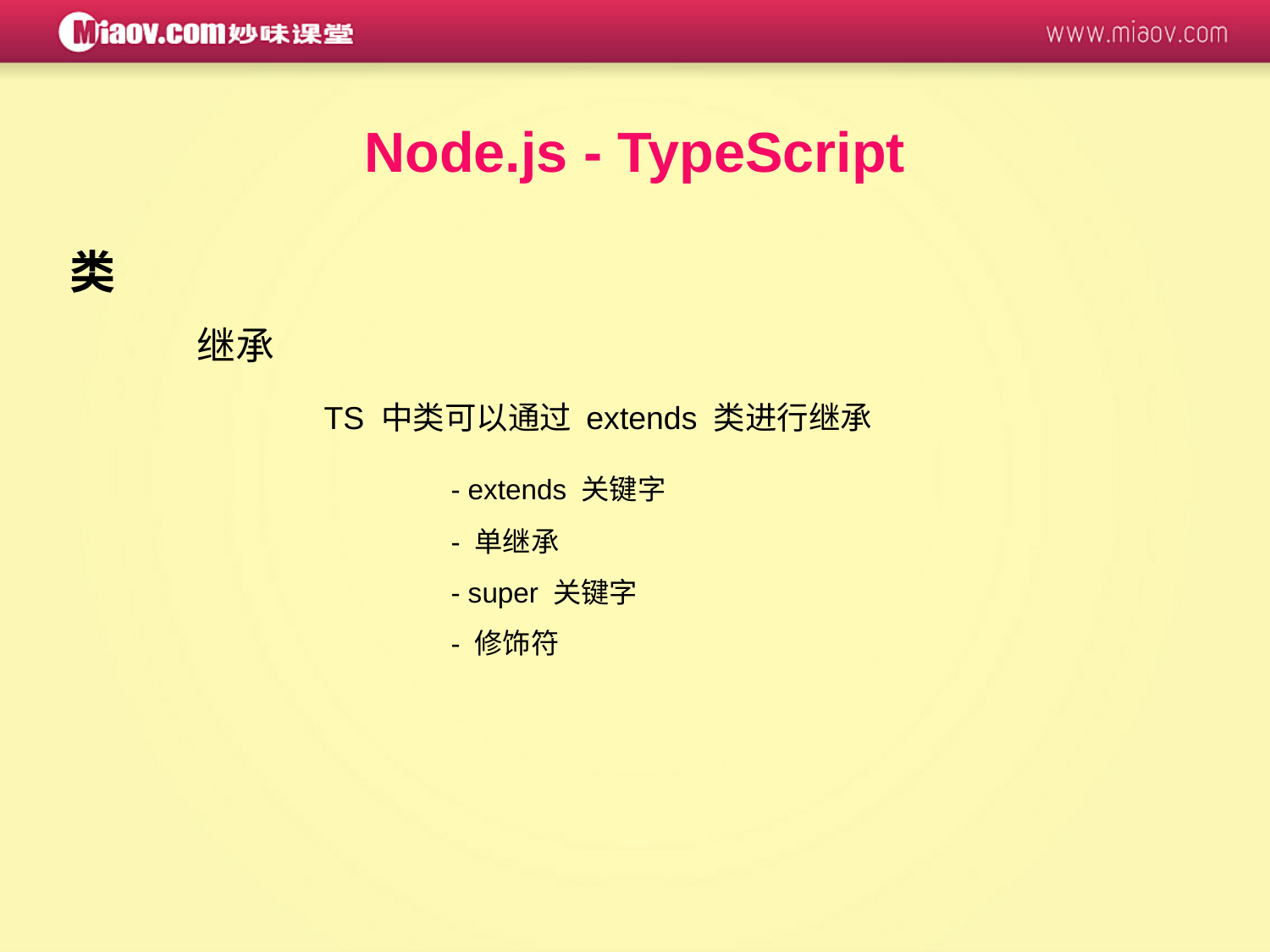

Node.js - TypeScript
类
	继承
		TS 中类可以通过 extends 类进行继承
			- extends 关键字
			- 单继承
			- super 关键字
			- 修饰符